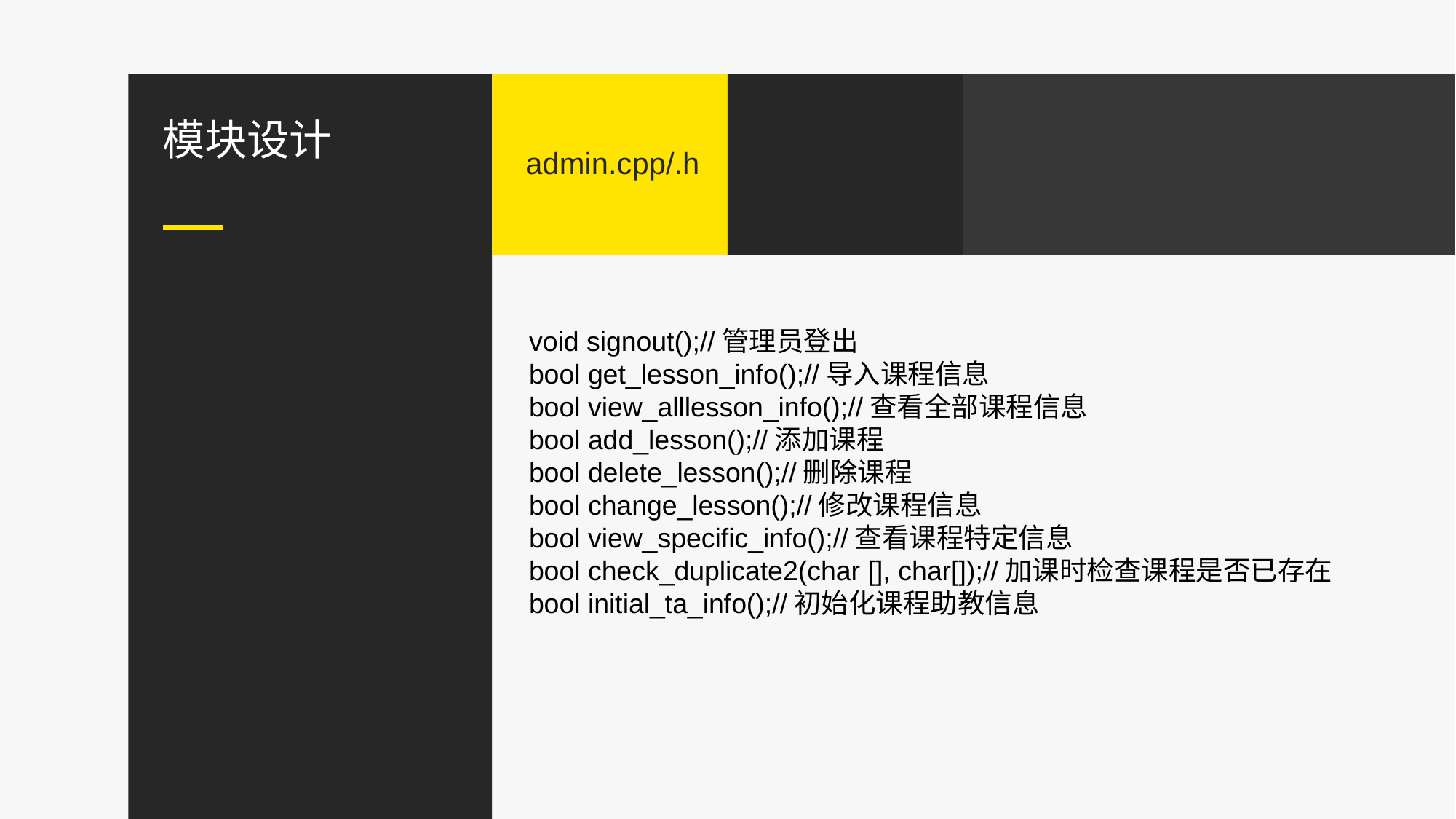

模块设计

admin.cpp/.h
void signout();//管理员登出
bool get_lesson_info();//导入课程信息
bool view_alllesson_info();//查看全部课程信息
bool add_lesson();//添加课程
bool delete_lesson();//删除课程
bool change_lesson();//修改课程信息
bool view_specific_info();//查看课程特定信息
bool check_duplicate2(char [], char[]);//加课时检查课程是否已存在
bool initial_ta_info();//初始化课程助教信息